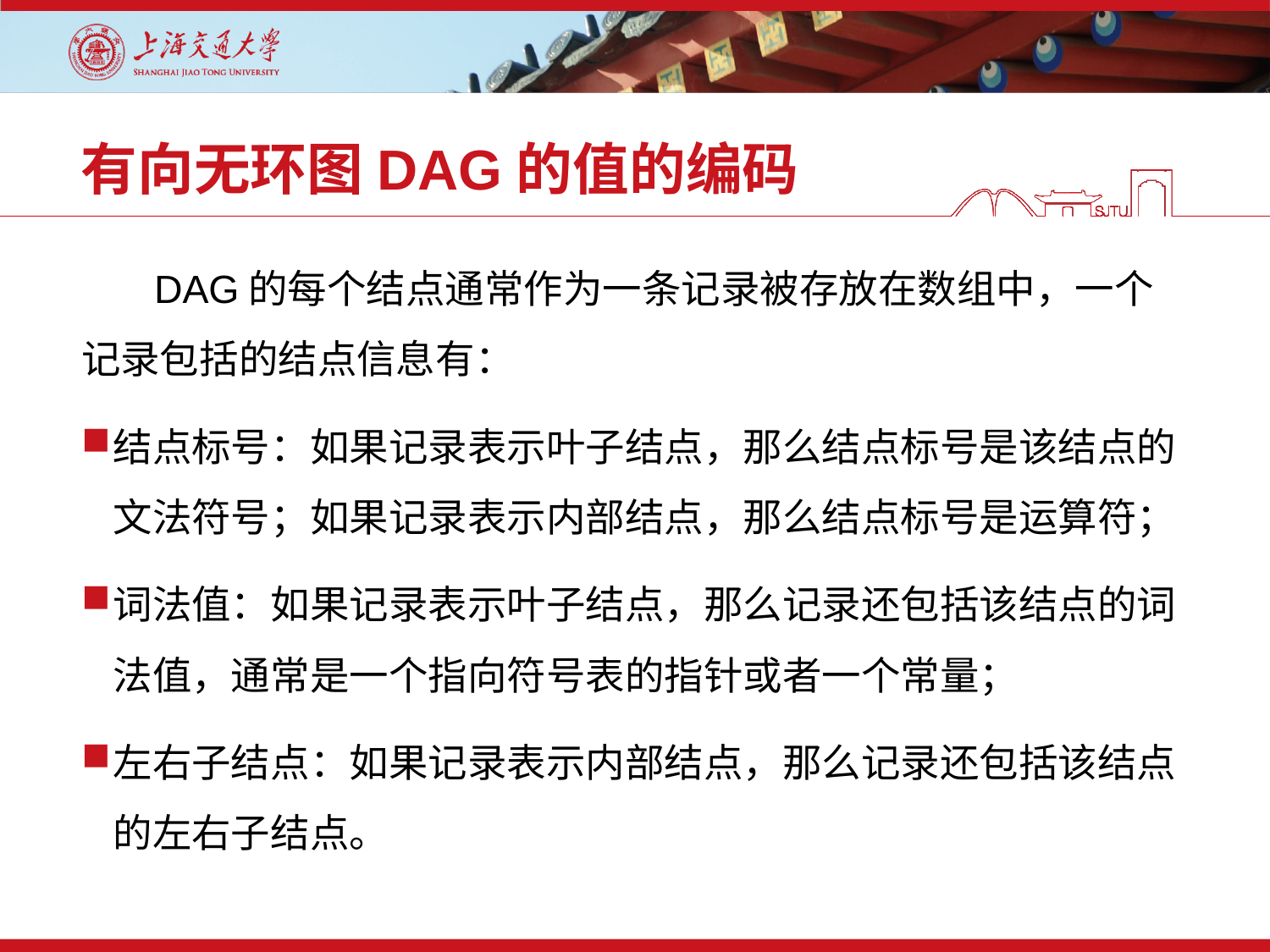

# 有向无环图DAG的值的编码
        DAG的每个结点通常作为一条记录被存放在数组中，一个记录包括的结点信息有：
结点标号：如果记录表示叶子结点，那么结点标号是该结点的文法符号；如果记录表示内部结点，那么结点标号是运算符；
词法值：如果记录表示叶子结点，那么记录还包括该结点的词法值，通常是一个指向符号表的指针或者一个常量；
左右子结点：如果记录表示内部结点，那么记录还包括该结点的左右子结点。